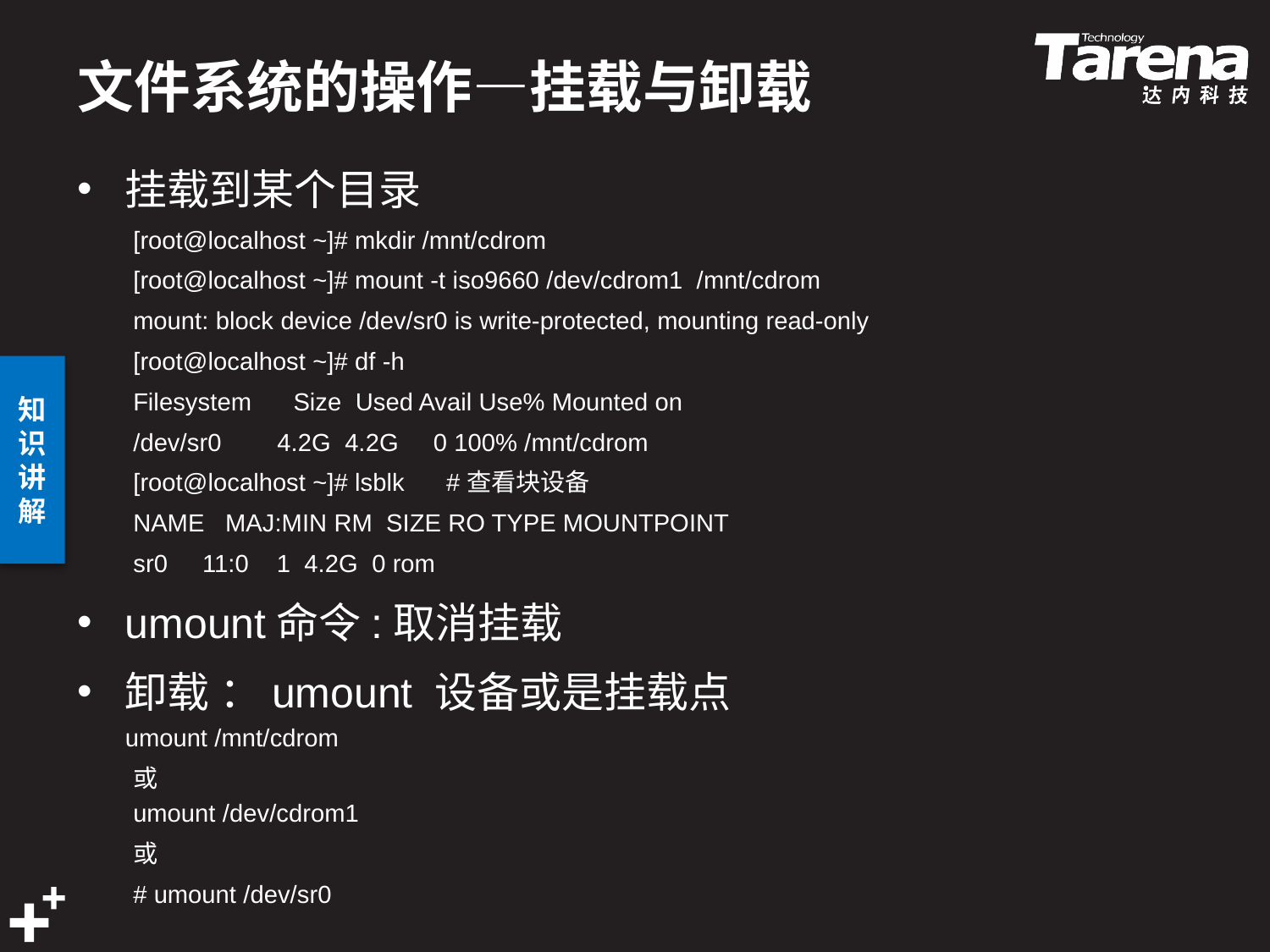

# 文件系统的操作—挂载与卸载
挂载到某个目录
[root@localhost ~]# mkdir /mnt/cdrom
[root@localhost ~]# mount -t iso9660 /dev/cdrom1  /mnt/cdrom
mount: block device /dev/sr0 is write-protected, mounting read-only
[root@localhost ~]# df -h
Filesystem      Size  Used Avail Use% Mounted on
/dev/sr0        4.2G  4.2G     0 100% /mnt/cdrom
[root@localhost ~]# lsblk      #查看块设备
NAME   MAJ:MIN RM  SIZE RO TYPE MOUNTPOINT
sr0     11:0    1  4.2G  0 rom
umount命令:取消挂载
卸载 ：umount 设备或是挂载点
umount /mnt/cdrom
或
umount /dev/cdrom1
或
# umount /dev/sr0